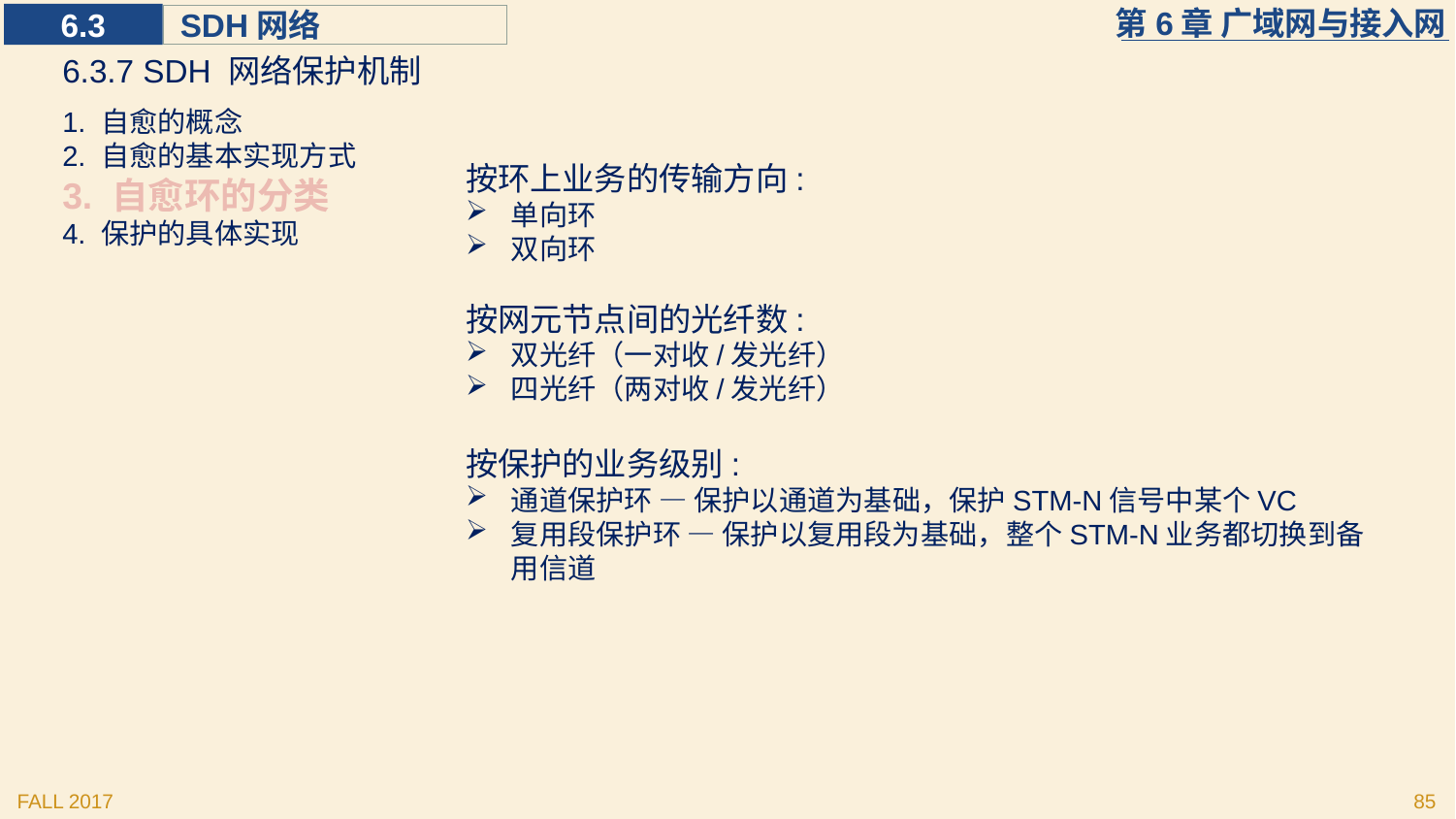

6.3.7 SDH 网络保护机制
1. 自愈的概念
2. 自愈的基本实现方式
3. 自愈环的分类
4. 保护的具体实现
按环上业务的传输方向:
单向环
双向环

按网元节点间的光纤数:
双光纤（一对收/发光纤）
四光纤（两对收/发光纤）

按保护的业务级别:
通道保护环 — 保护以通道为基础，保护STM-N信号中某个VC
复用段保护环 — 保护以复用段为基础，整个STM-N业务都切换到备用信道